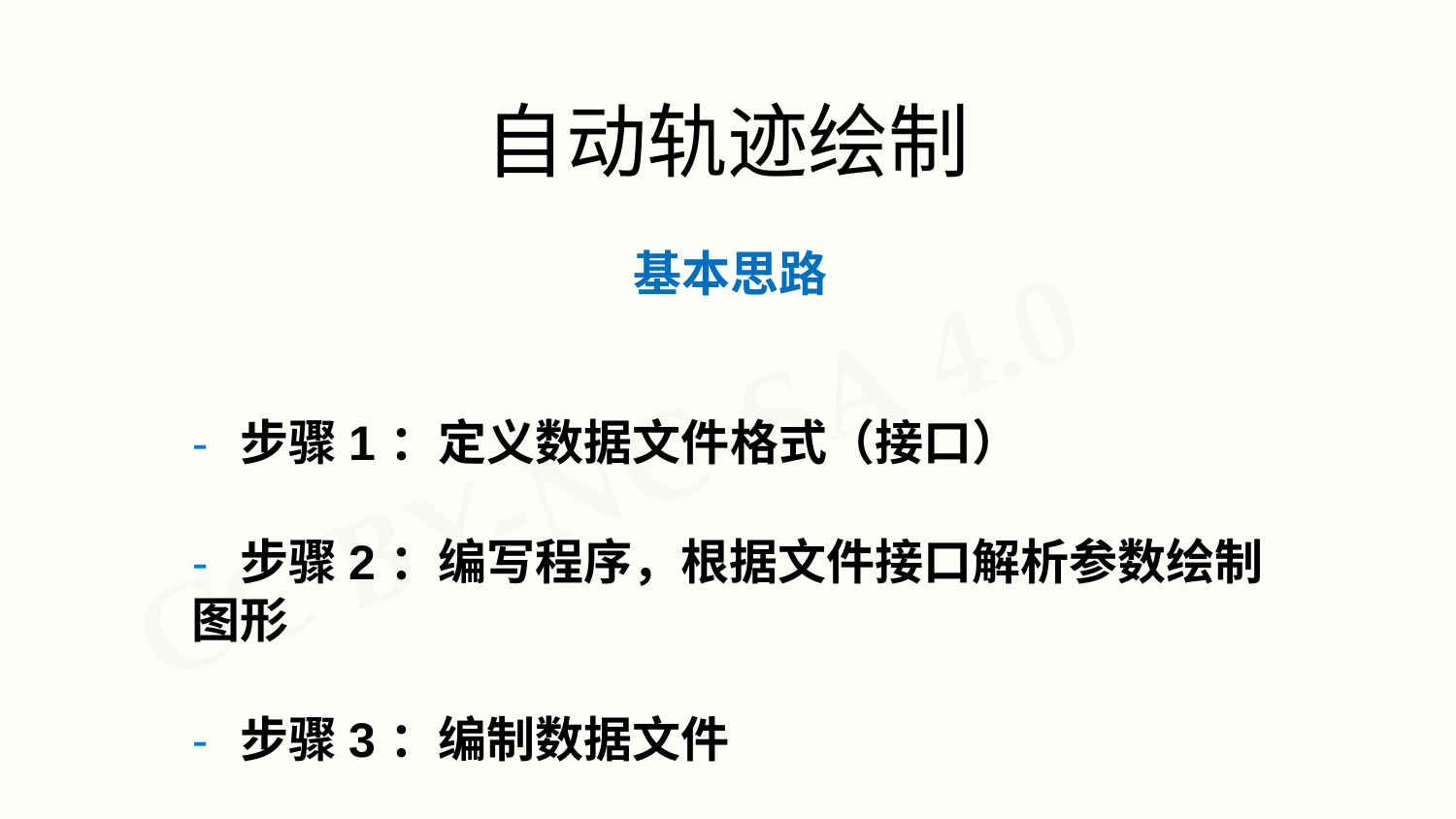

# 自动轨迹绘制
基本思路

- 步骤1：定义数据文件格式（接口）

- 步骤2：编写程序，根据文件接口解析参数绘制图形

- 步骤3：编制数据文件